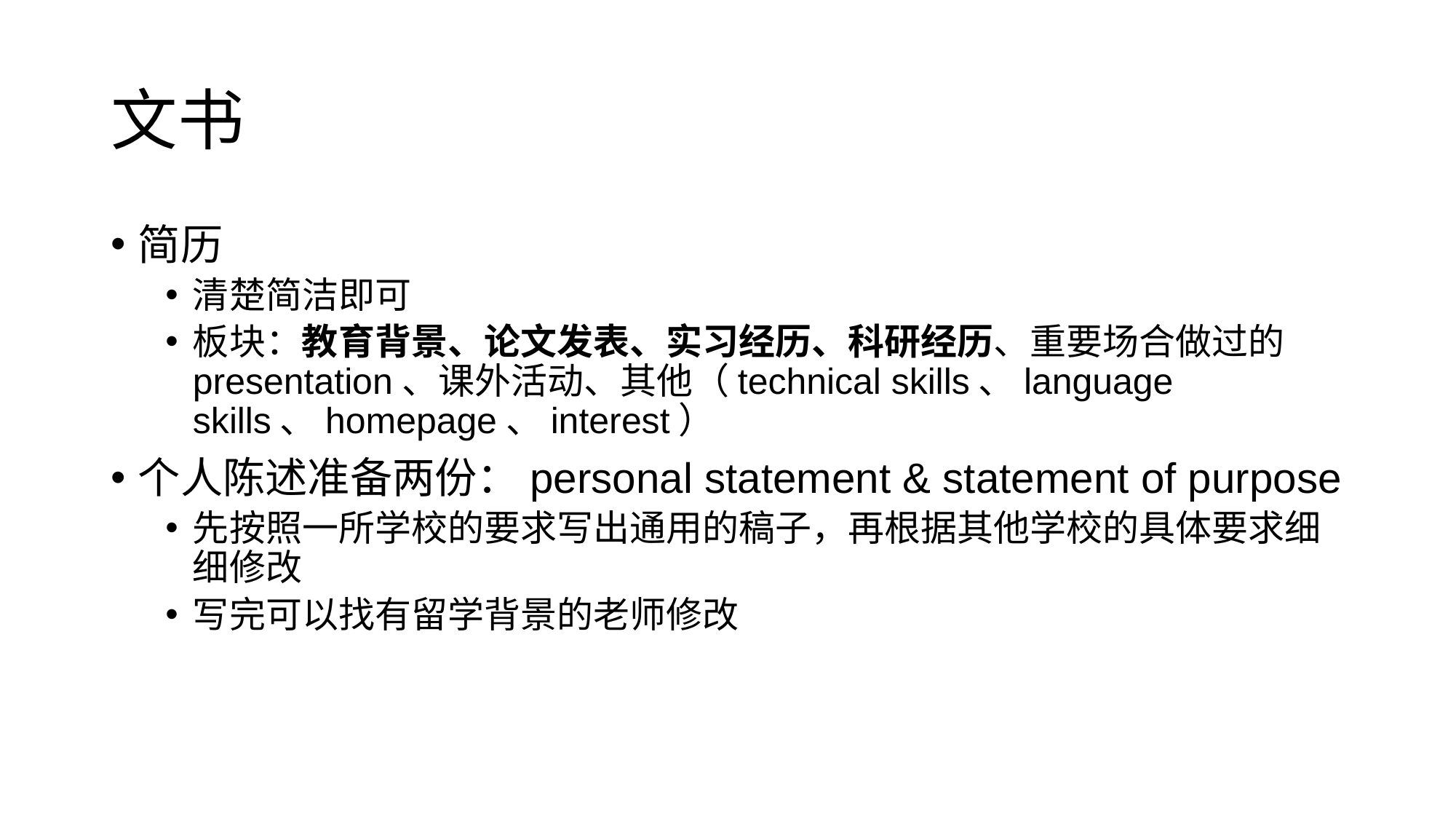

# 文书
简历
清楚简洁即可
板块：教育背景、论文发表、实习经历、科研经历、重要场合做过的presentation、课外活动、其他（technical skills、language skills、homepage、interest）
个人陈述准备两份：personal statement & statement of purpose
先按照一所学校的要求写出通用的稿子，再根据其他学校的具体要求细细修改
写完可以找有留学背景的老师修改